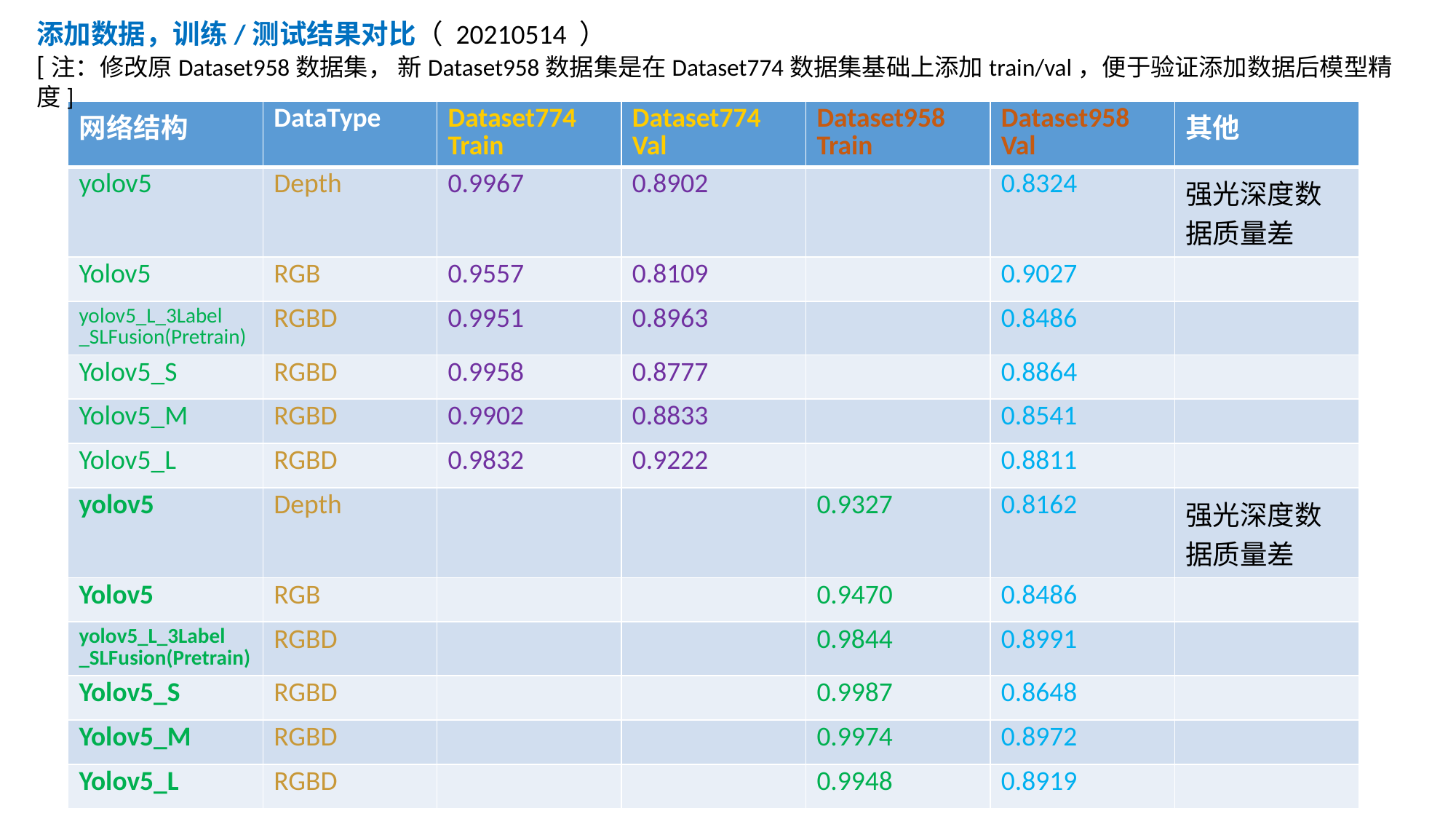

添加数据，训练/测试结果对比（ 20210514 ）
[注：修改原Dataset958数据集， 新Dataset958数据集是在Dataset774数据集基础上添加train/val，便于验证添加数据后模型精度]
| 网络结构 | DataType | Dataset774 Train | Dataset774 Val | Dataset958 Train | Dataset958 Val | 其他 |
| --- | --- | --- | --- | --- | --- | --- |
| yolov5 | Depth | 0.9967 | 0.8902 |  | 0.8324 | 强光深度数据质量差 |
| Yolov5 | RGB | 0.9557 | 0.8109 |  | 0.9027 |  |
| yolov5\_L\_3Label \_SLFusion(Pretrain) | RGBD | 0.9951 | 0.8963 |  | 0.8486 |  |
| Yolov5\_S | RGBD | 0.9958 | 0.8777 |  | 0.8864 |  |
| Yolov5\_M | RGBD | 0.9902 | 0.8833 |  | 0.8541 |  |
| Yolov5\_L | RGBD | 0.9832 | 0.9222 |  | 0.8811 |  |
| yolov5 | Depth |  |  | 0.9327 | 0.8162 | 强光深度数据质量差 |
| Yolov5 | RGB |  |  | 0.9470 | 0.8486 |  |
| yolov5\_L\_3Label \_SLFusion(Pretrain) | RGBD |  |  | 0.9844 | 0.8991 |  |
| Yolov5\_S | RGBD |  |  | 0.9987 | 0.8648 |  |
| Yolov5\_M | RGBD |  |  | 0.9974 | 0.8972 |  |
| Yolov5\_L | RGBD |  |  | 0.9948 | 0.8919 |  |